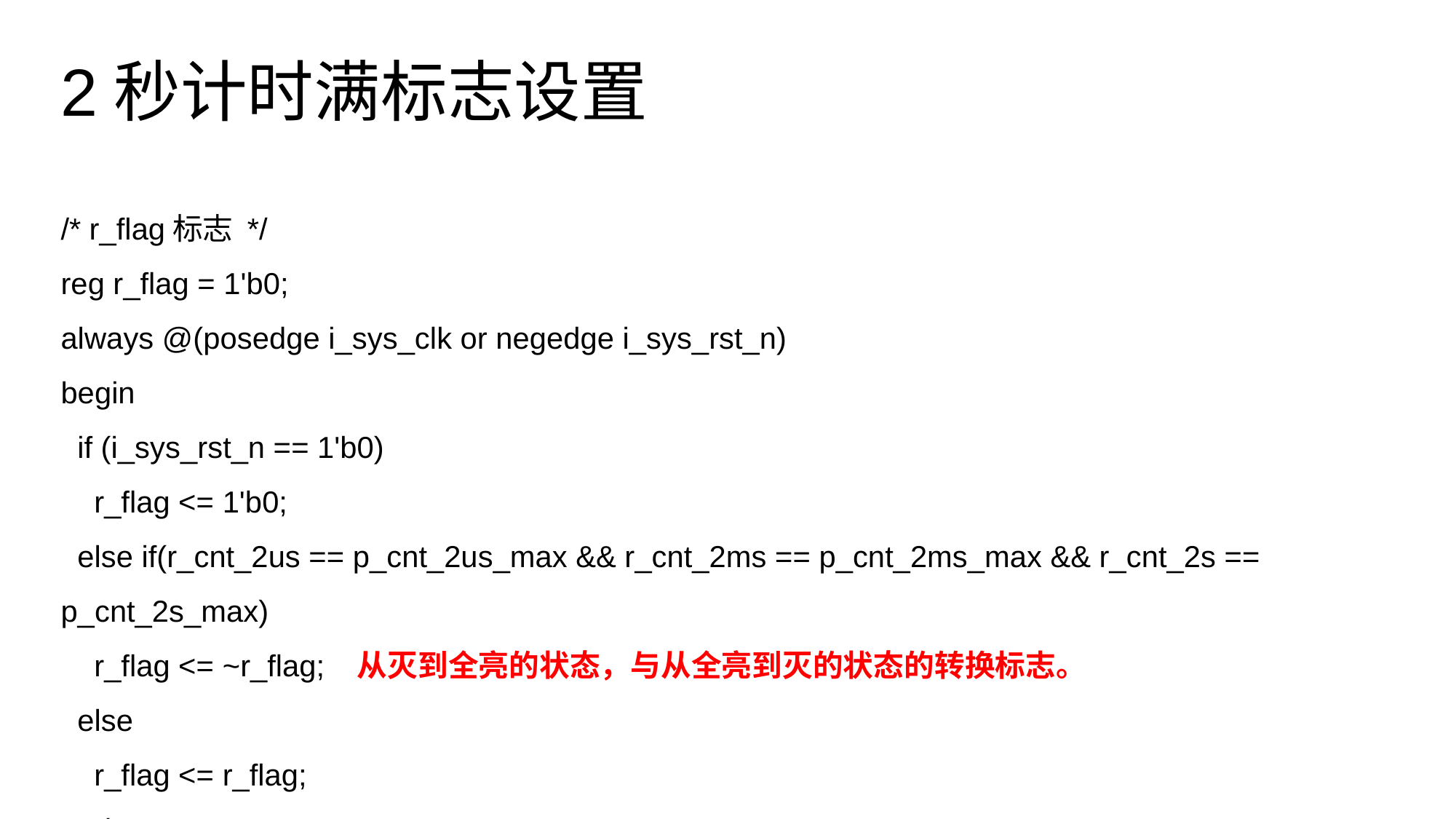

# 2秒计时满标志设置
/* r_flag标志 */
reg r_flag = 1'b0;
always @(posedge i_sys_clk or negedge i_sys_rst_n)
begin
  if (i_sys_rst_n == 1'b0)
    r_flag <= 1'b0;
  else if(r_cnt_2us == p_cnt_2us_max && r_cnt_2ms == p_cnt_2ms_max && r_cnt_2s == p_cnt_2s_max)
    r_flag <= ~r_flag;   从灭到全亮的状态，与从全亮到灭的状态的转换标志。
  else
    r_flag <= r_flag;
end